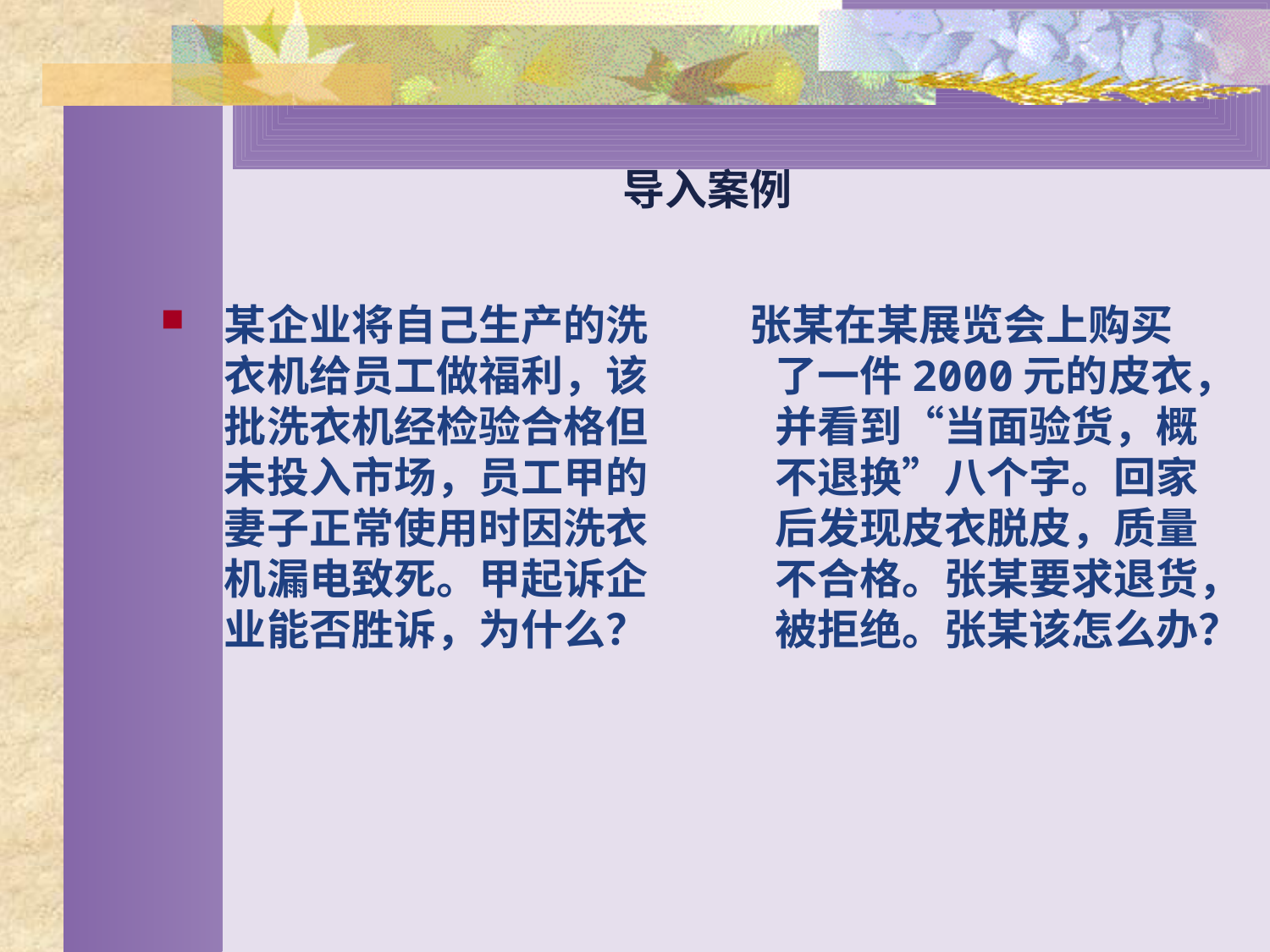

# 导入案例
某企业将自己生产的洗衣机给员工做福利，该批洗衣机经检验合格但未投入市场，员工甲的妻子正常使用时因洗衣机漏电致死。甲起诉企业能否胜诉，为什么？
   张某在某展览会上购买了一件2000元的皮衣，并看到“当面验货，概不退换”八个字。回家后发现皮衣脱皮，质量不合格。张某要求退货，被拒绝。张某该怎么办？